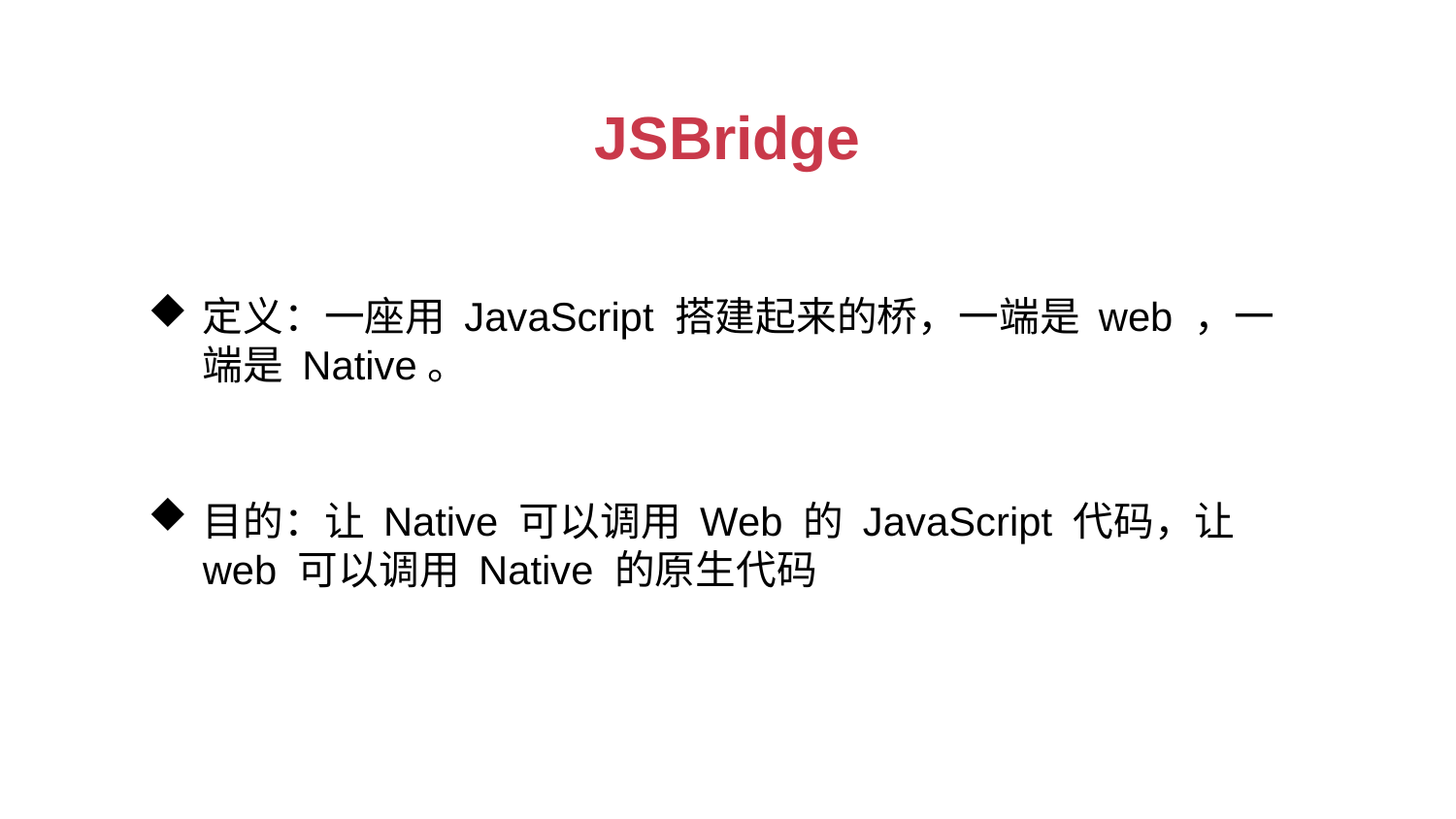

JSBridge
定义：一座用 JavaScript 搭建起来的桥，一端是 web ，一端是 Native。
目的：让 Native 可以调用 Web 的 JavaScript 代码，让 web 可以调用 Native 的原生代码